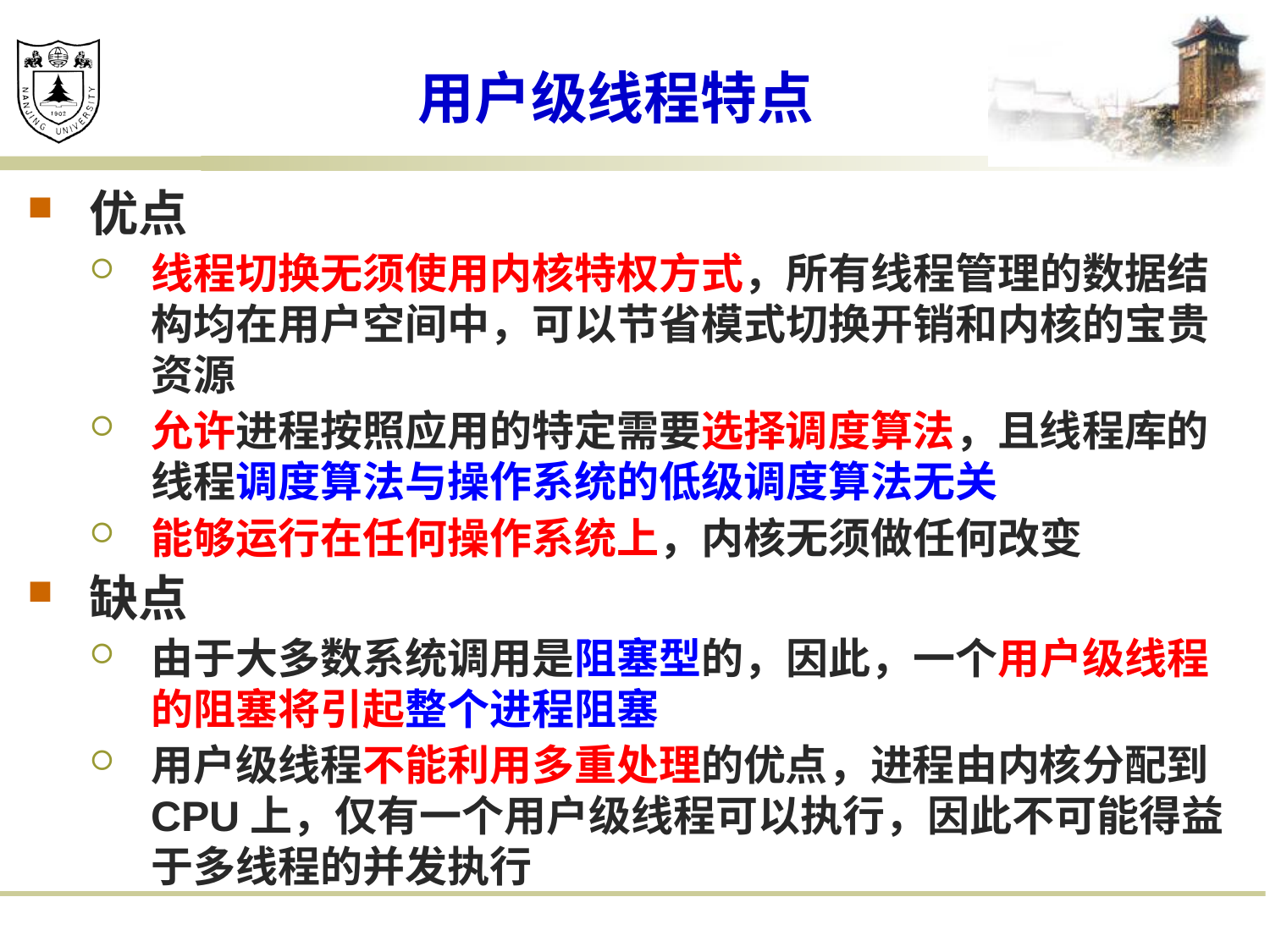

用户级线程特点
优点
线程切换无须使用内核特权方式，所有线程管理的数据结构均在用户空间中，可以节省模式切换开销和内核的宝贵资源
允许进程按照应用的特定需要选择调度算法，且线程库的线程调度算法与操作系统的低级调度算法无关
能够运行在任何操作系统上，内核无须做任何改变
缺点
由于大多数系统调用是阻塞型的，因此，一个用户级线程的阻塞将引起整个进程阻塞
用户级线程不能利用多重处理的优点，进程由内核分配到CPU上，仅有一个用户级线程可以执行，因此不可能得益于多线程的并发执行
120